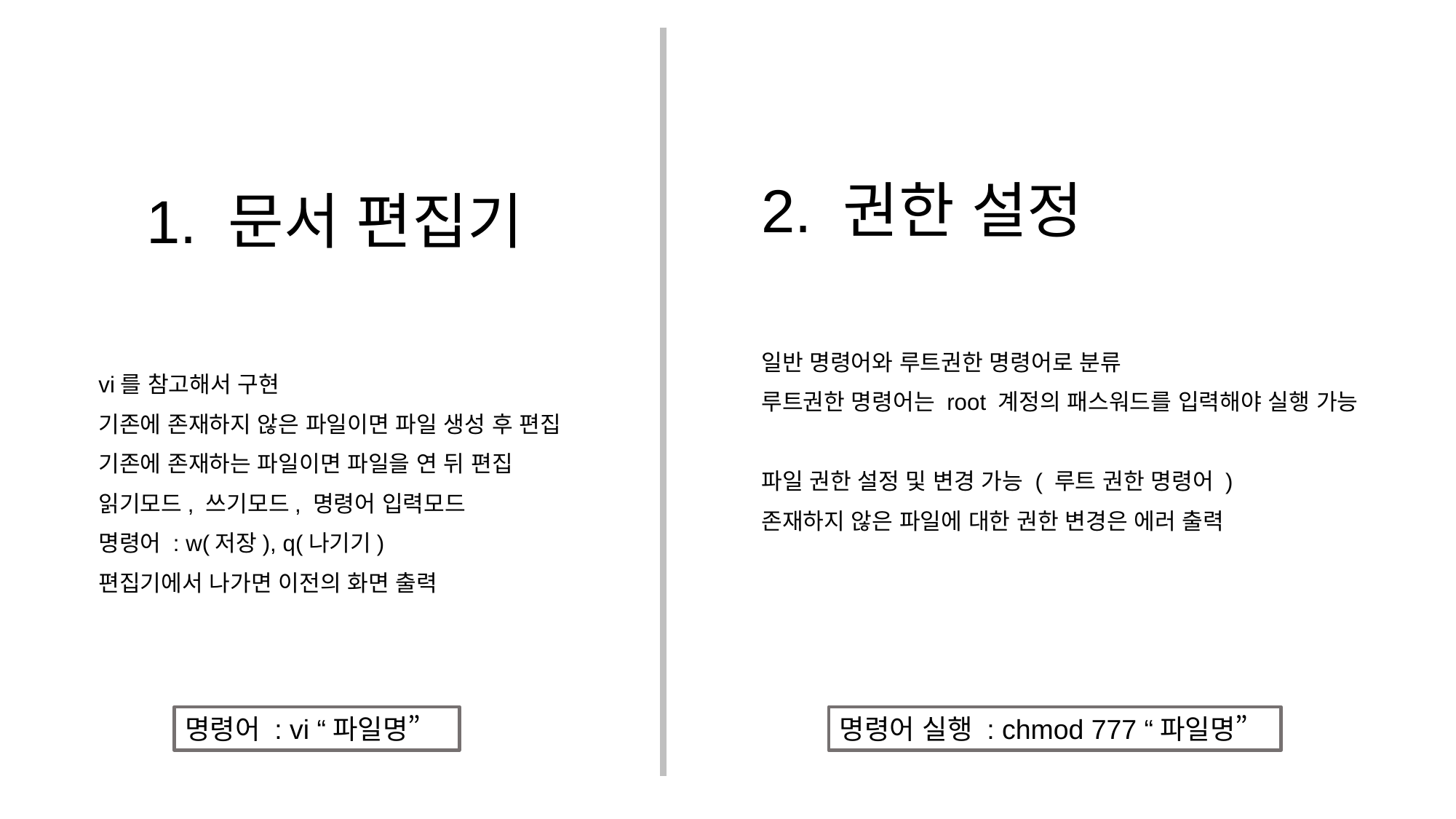

2. 권한 설정
# 1. 문서 편집기
일반 명령어와 루트권한 명령어로 분류
루트권한 명령어는 root 계정의 패스워드를 입력해야 실행 가능

파일 권한 설정 및 변경 가능 ( 루트 권한 명령어 )
존재하지 않은 파일에 대한 권한 변경은 에러 출력

vi를 참고해서 구현
기존에 존재하지 않은 파일이면 파일 생성 후 편집
기존에 존재하는 파일이면 파일을 연 뒤 편집
읽기모드, 쓰기모드, 명령어 입력모드
명령어 : w(저장), q(나기기)
편집기에서 나가면 이전의 화면 출력
명령어 : vi “파일명”
명령어 실행 : chmod 777 “파일명”